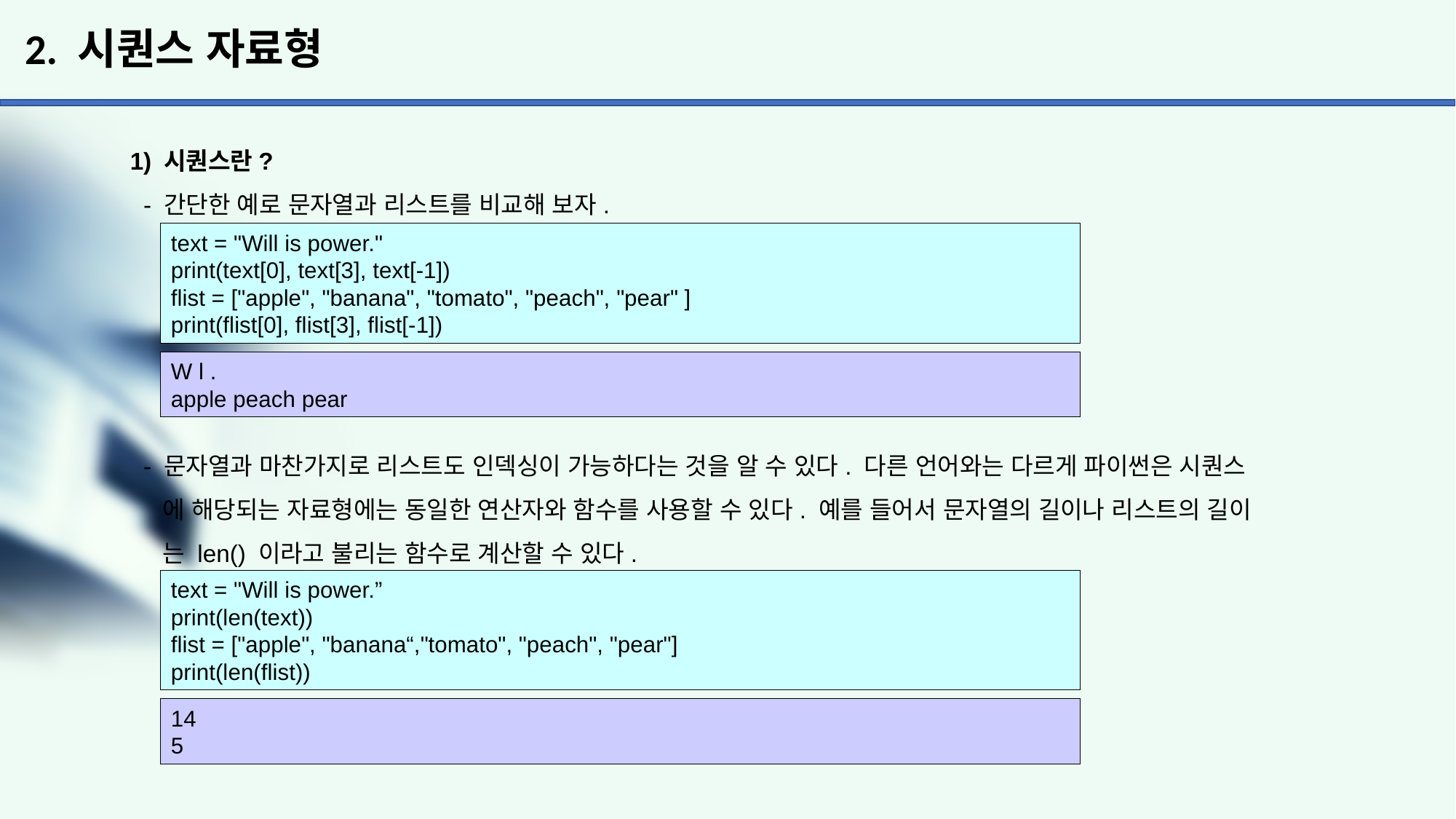

# 2. 시퀀스 자료형
1) 시퀀스란?
  - 간단한 예로 문자열과 리스트를 비교해 보자.

  - 문자열과 마찬가지로 리스트도 인덱싱이 가능하다는 것을 알 수 있다. 다른 언어와는 다르게 파이썬은 시퀀스
    에 해당되는 자료형에는 동일한 연산자와 함수를 사용할 수 있다. 예를 들어서 문자열의 길이나 리스트의 길이
    는 len() 이라고 불리는 함수로 계산할 수 있다.

text = "Will is power."
print(text[0], text[3], text[-1])
flist = ["apple", "banana", "tomato", "peach", "pear" ]
print(flist[0], flist[3], flist[-1])
W l .
apple peach pear
text = "Will is power.”
print(len(text))
flist = ["apple", "banana“,"tomato", "peach", "pear"]
print(len(flist))
14
5